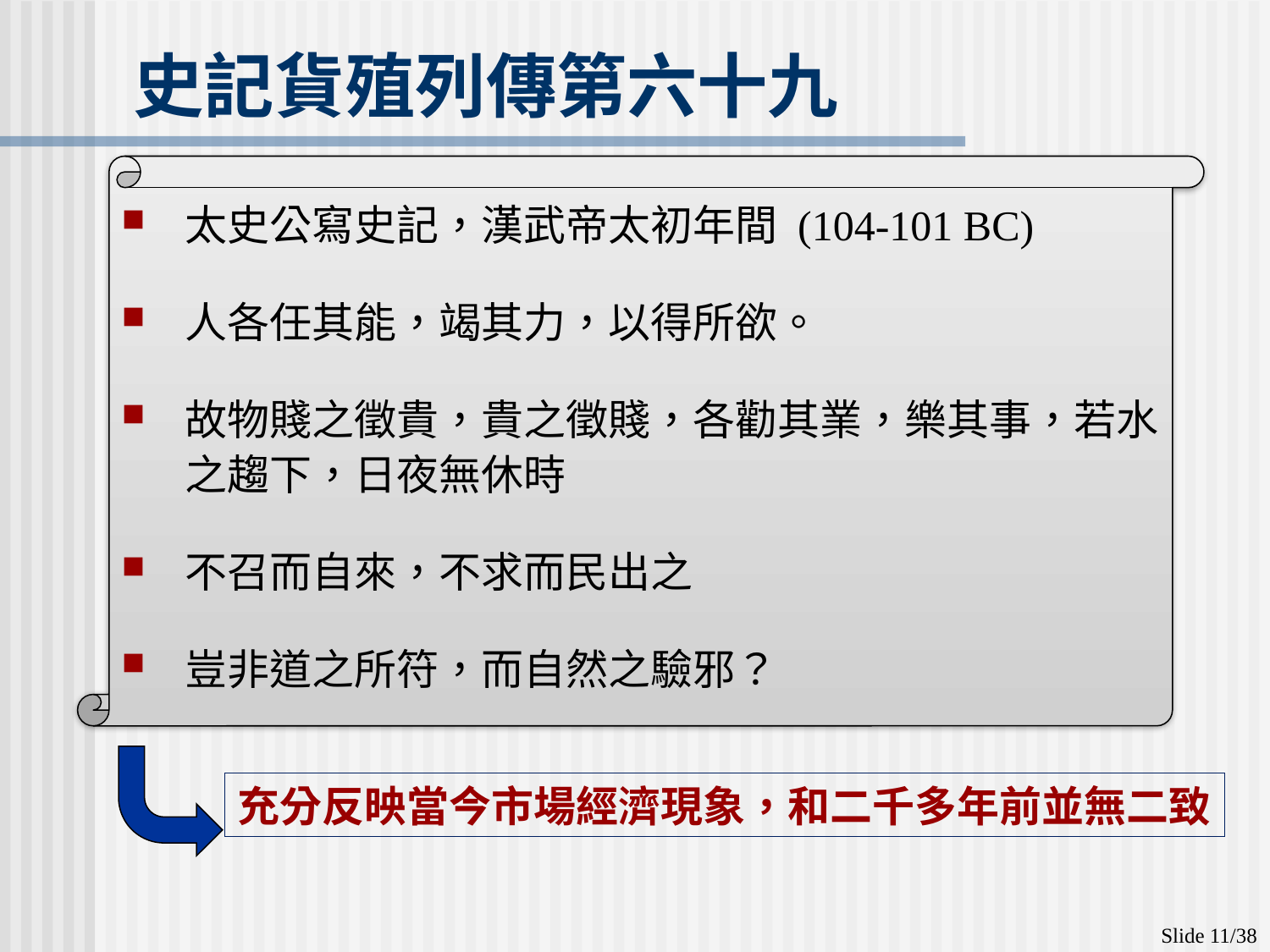

# 史記貨殖列傳第六十九
太史公寫史記，漢武帝太初年間 (104-101 BC)
人各任其能，竭其力，以得所欲。
故物賤之徵貴，貴之徵賤，各勸其業，樂其事，若水之趨下，日夜無休時
不召而自來，不求而民出之
豈非道之所符，而自然之驗邪？

充分反映當今市場經濟現象，和二千多年前並無二致
Slide 11/38